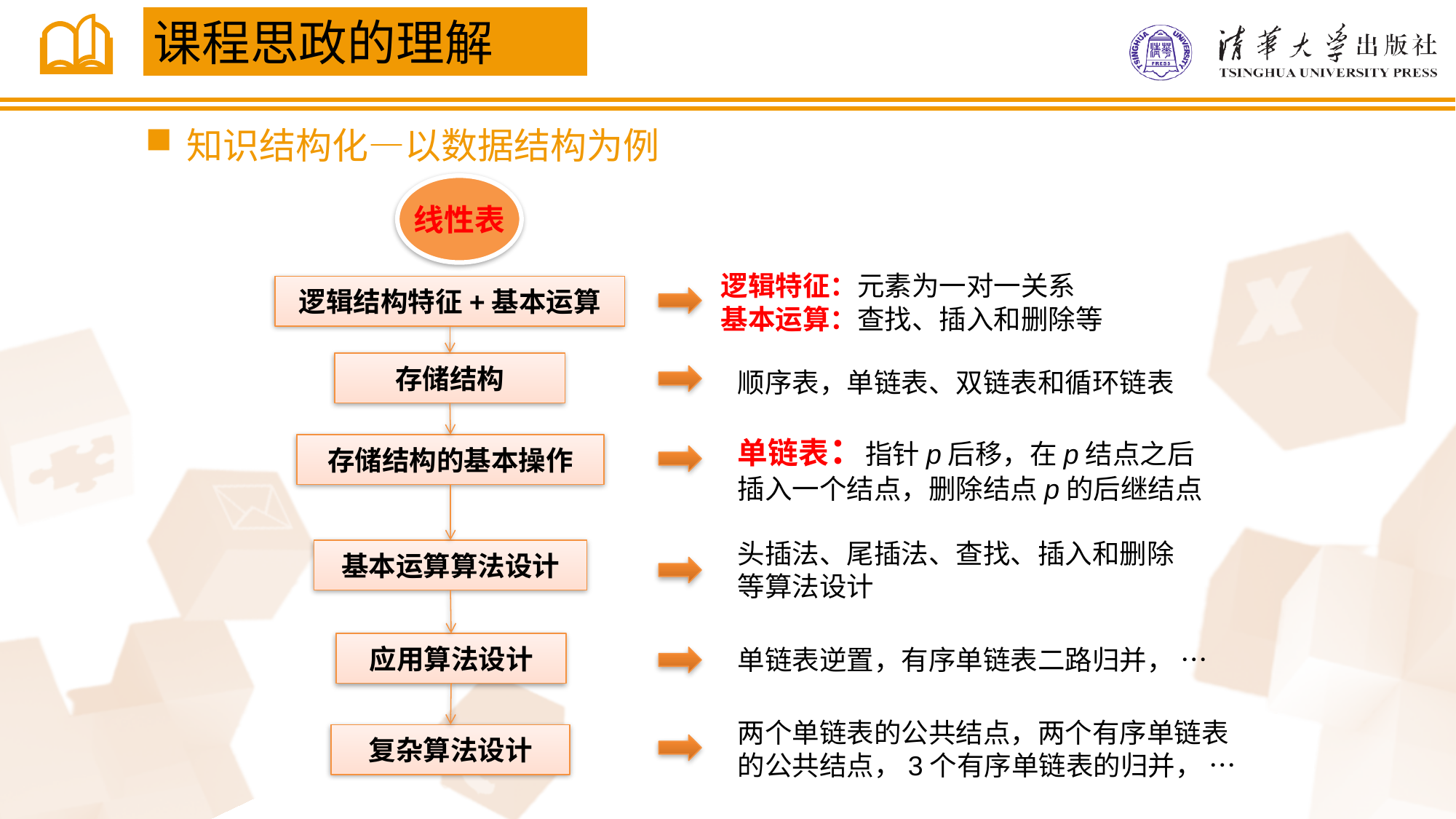

课程思政的理解
知识结构化—以数据结构为例
线性表
逻辑特征：元素为一对一关系
基本运算：查找、插入和删除等

逻辑结构特征+基本运算
顺序表，单链表、双链表和循环链表

存储结构
单链表：指针p后移，在p结点之后插入一个结点，删除结点p的后继结点

存储结构的基本操作
头插法、尾插法、查找、插入和删除等算法设计

基本运算算法设计
应用算法设计
单链表逆置，有序单链表二路归并， …

两个单链表的公共结点，两个有序单链表的公共结点，3个有序单链表的归并， …

复杂算法设计